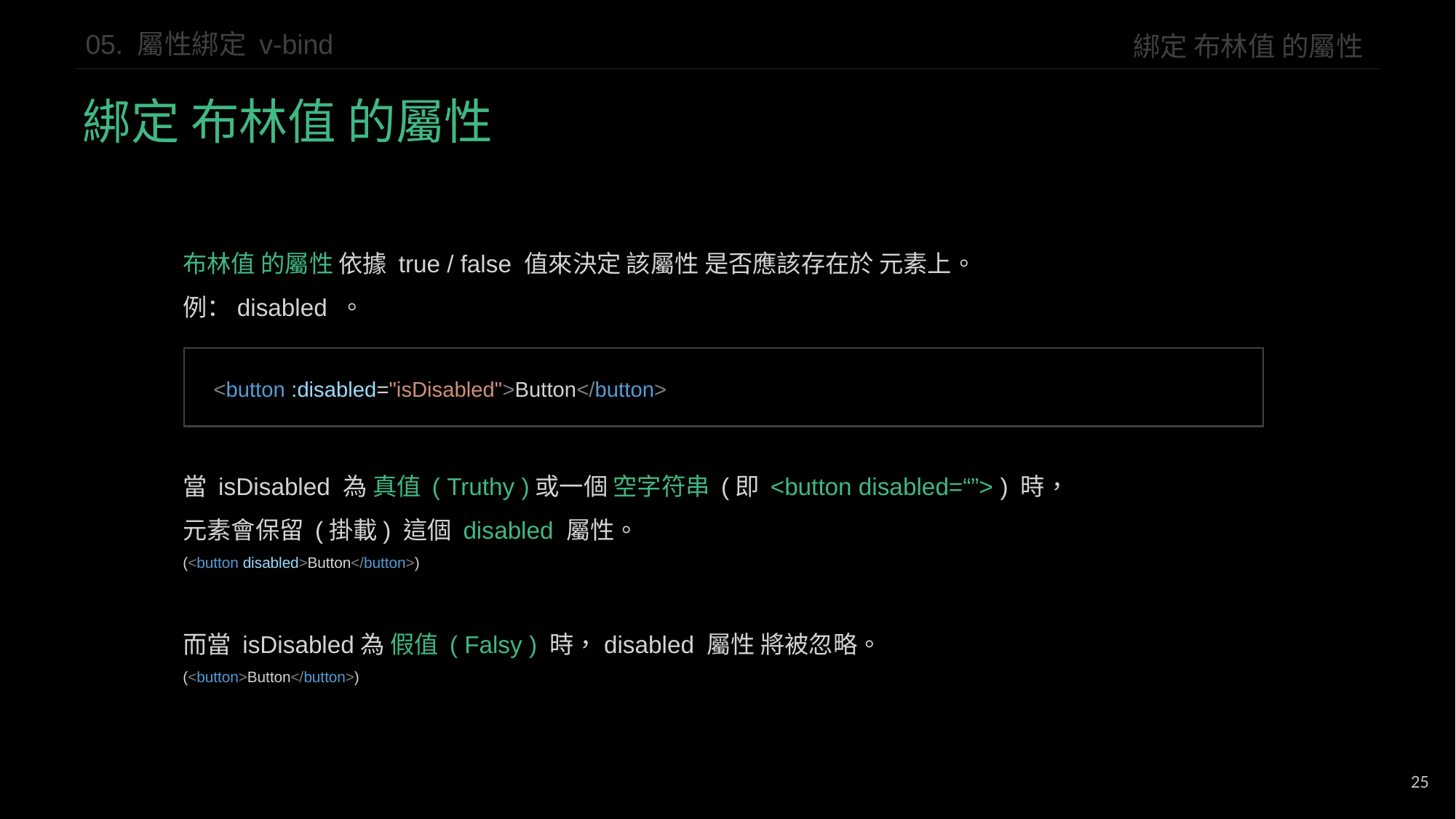

綁定 布林值 的屬性
05. 屬性綁定 v-bind
綁定 布林值 的屬性
布林值 的屬性 依據 true / false 值來決定 該屬性 是否應該存在於 元素上。
例：disabled 。

<button :disabled="isDisabled">Button</button>
當 isDisabled 為 真值 ( Truthy )或一個 空字符串 (即 <button disabled=“”> ) 時，
元素會保留 (掛載) 這個 disabled 屬性。
(<button disabled>Button</button>)

而當 isDisabled為 假值 ( Falsy ) 時，disabled 屬性 將被忽略。
(<button>Button</button>)
25